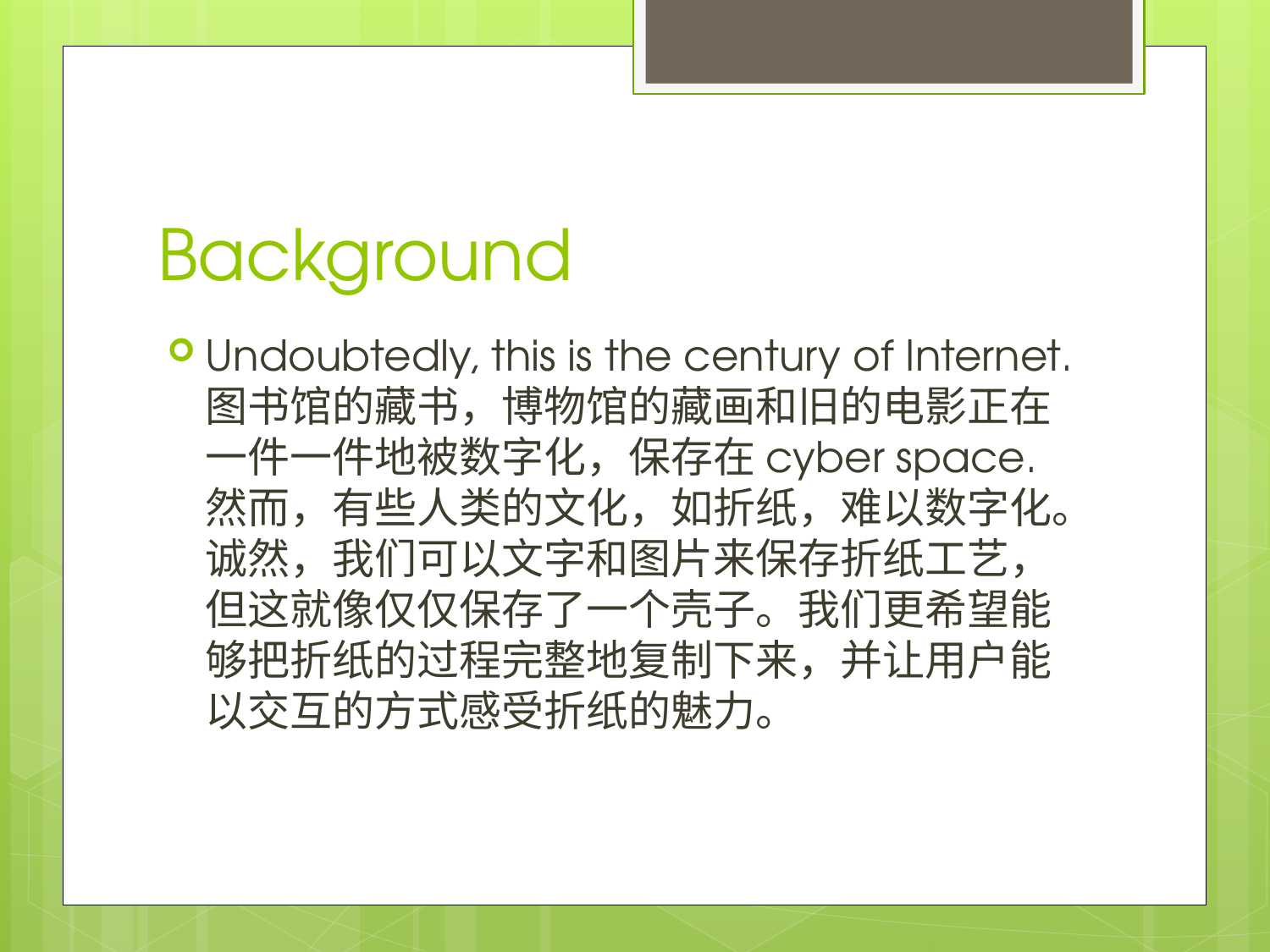

# Background
Undoubtedly, this is the century of Internet. 图书馆的藏书，博物馆的藏画和旧的电影正在一件一件地被数字化，保存在cyber space. 然而，有些人类的文化，如折纸，难以数字化。诚然，我们可以文字和图片来保存折纸工艺，但这就像仅仅保存了一个壳子。我们更希望能够把折纸的过程完整地复制下来，并让用户能以交互的方式感受折纸的魅力。